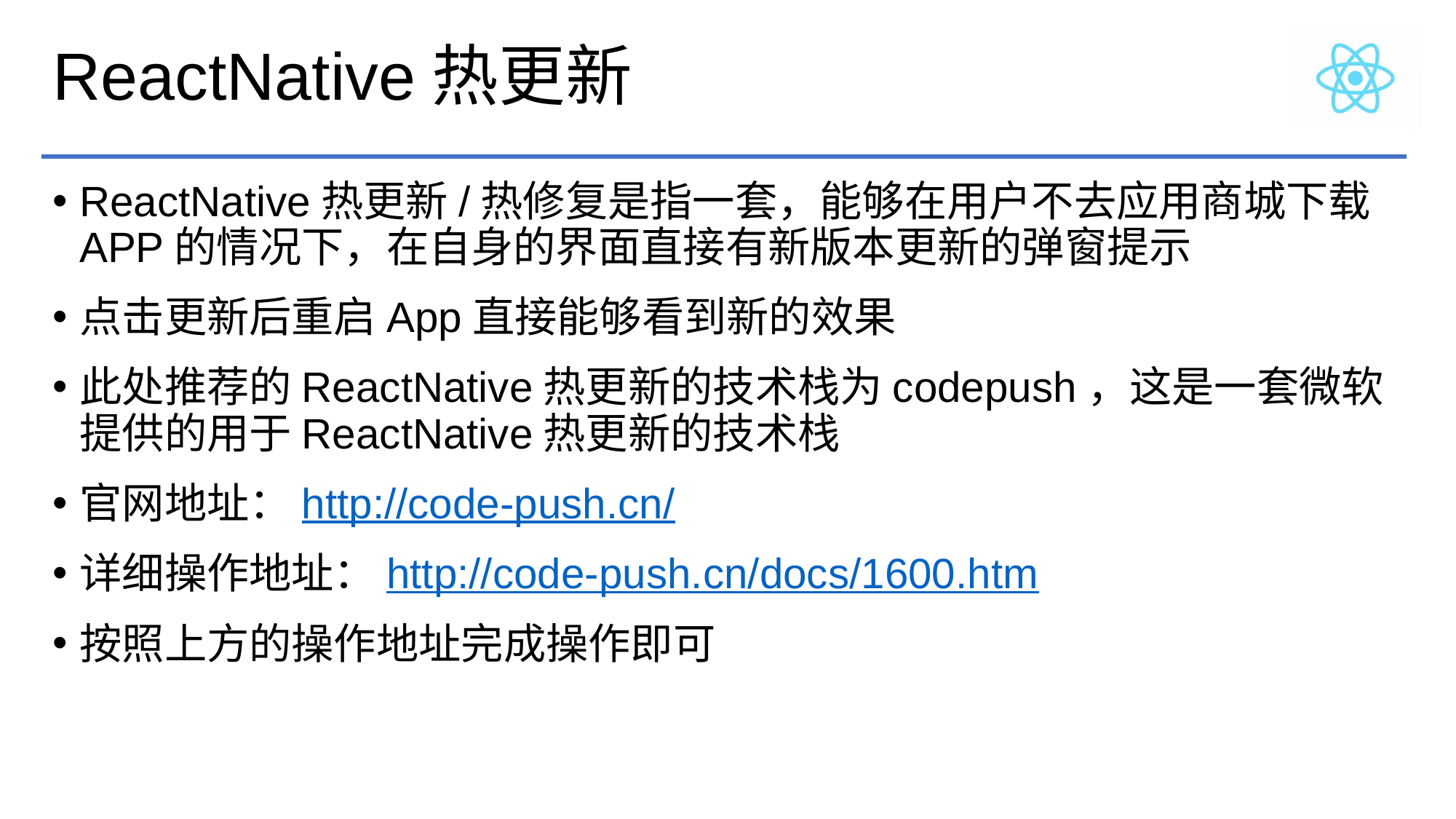

# ReactNative热更新
ReactNative热更新/热修复是指一套，能够在用户不去应用商城下载APP的情况下，在自身的界面直接有新版本更新的弹窗提示
点击更新后重启App直接能够看到新的效果
此处推荐的ReactNative热更新的技术栈为codepush，这是一套微软提供的用于ReactNative热更新的技术栈
官网地址：http://code-push.cn/
详细操作地址：http://code-push.cn/docs/1600.htm
按照上方的操作地址完成操作即可